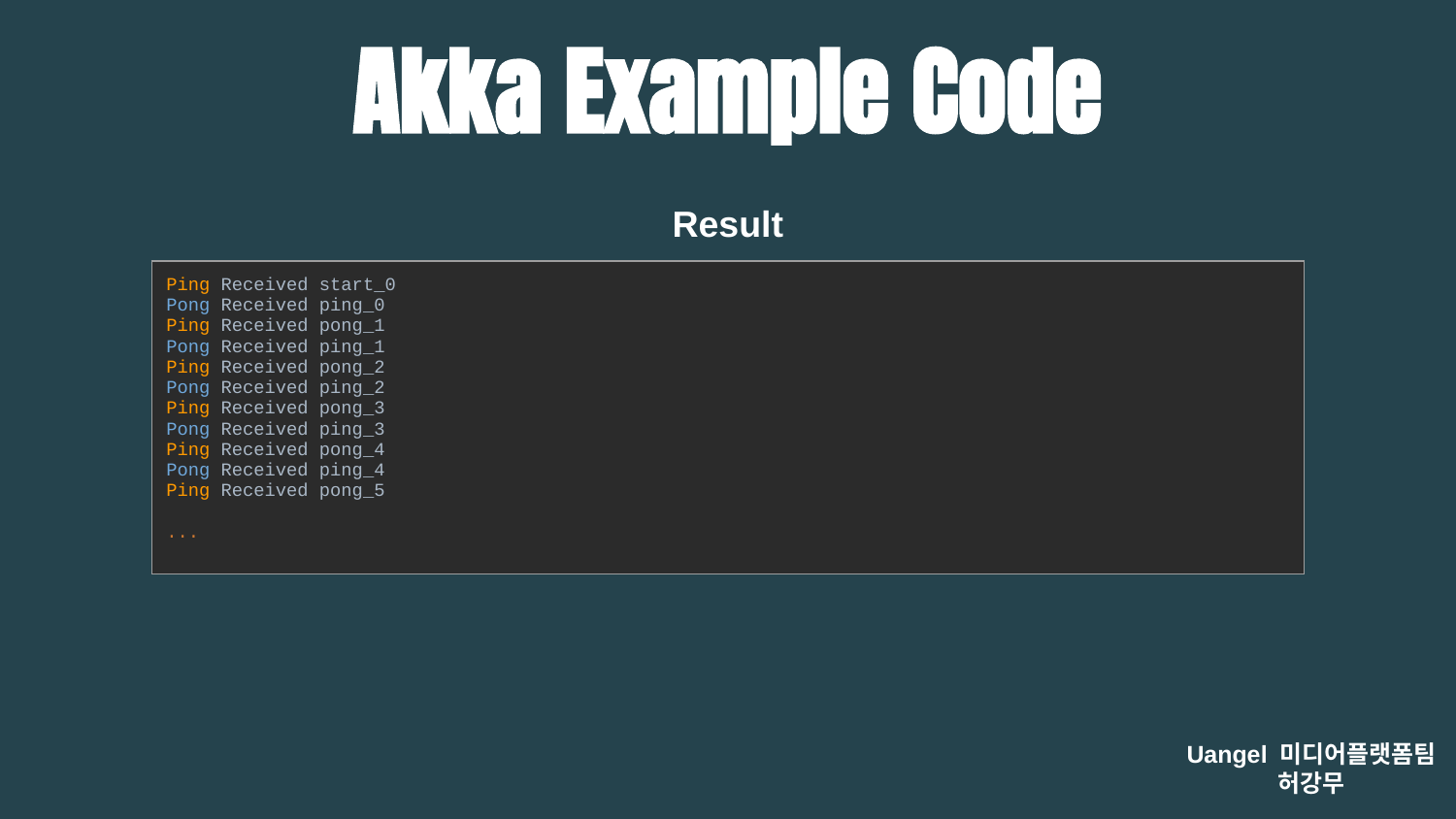

Akka Example Code
Result

| Ping Received start\_0 Pong Received ping\_0 Ping Received pong\_1 Pong Received ping\_1 Ping Received pong\_2 Pong Received ping\_2 Ping Received pong\_3 Pong Received ping\_3 Ping Received pong\_4 Pong Received ping\_4 Ping Received pong\_5 ... |
| --- |
Uangel 미디어플랫폼팀
허강무